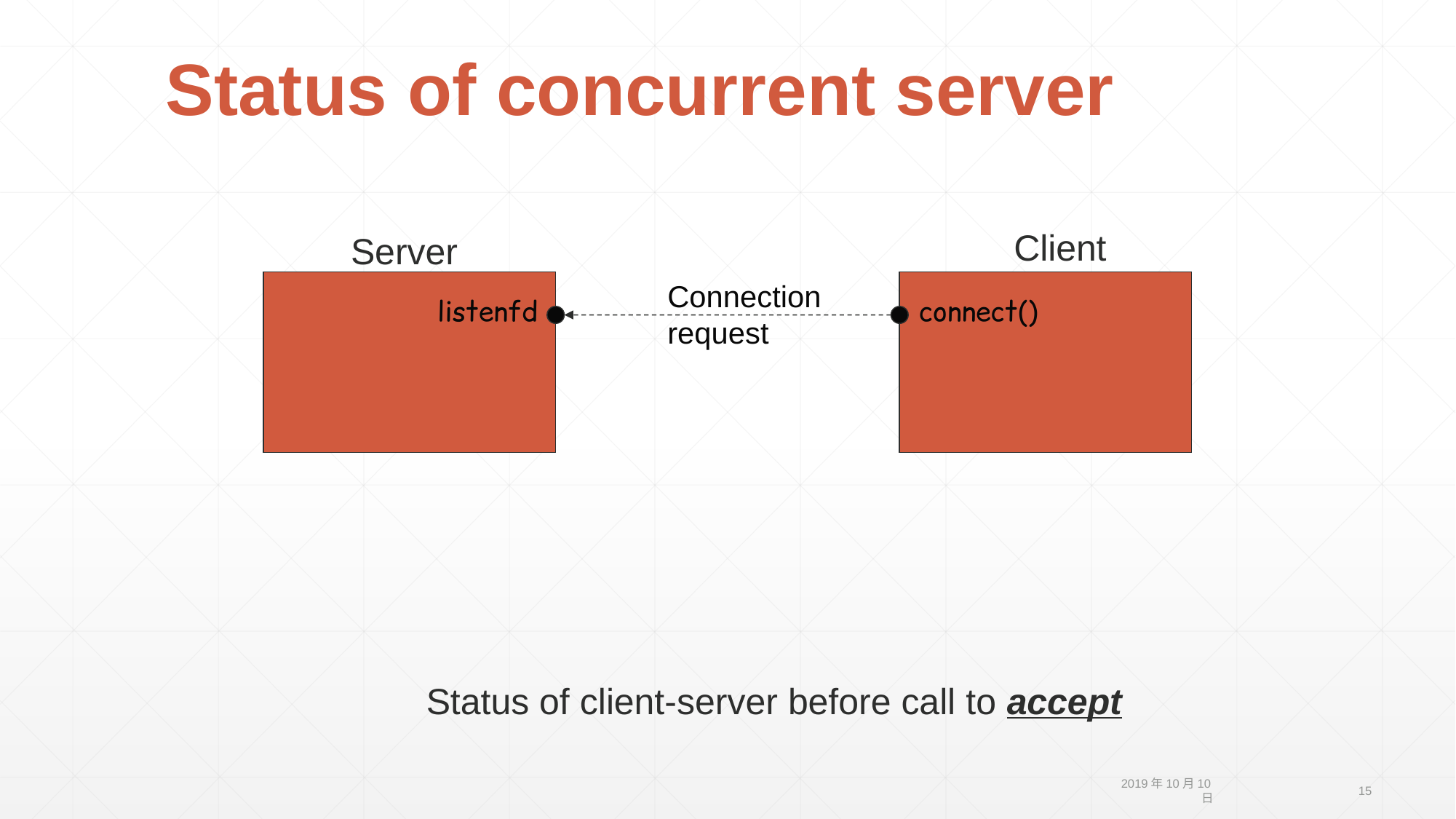

# Status of concurrent server
Client
Server

Connection
request
listenfd
connect()

Status of client-server before call to accept
2019年10月10日
15